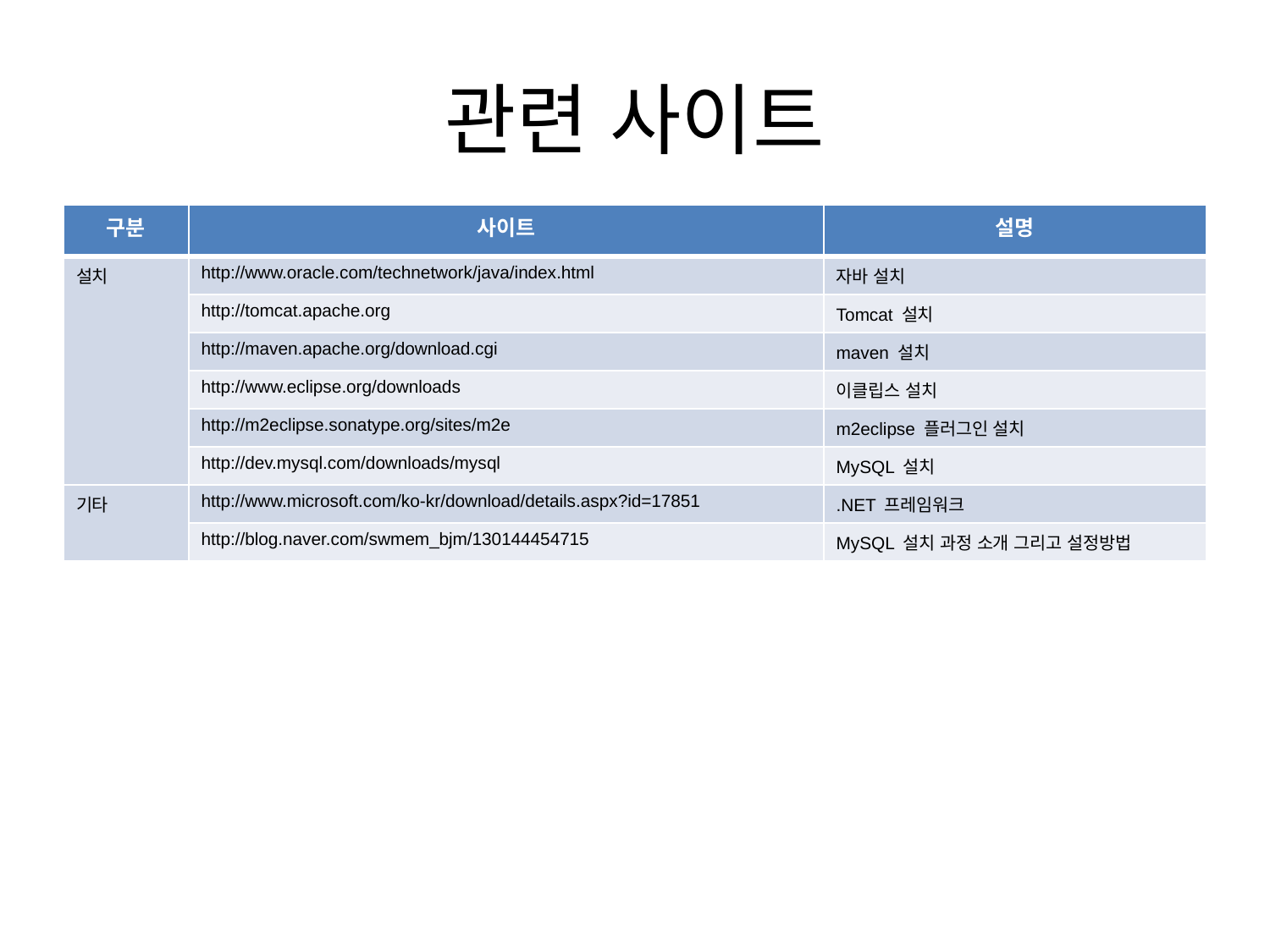

# 관련 사이트
| 구분 | 사이트 | 설명 |
| --- | --- | --- |
| 설치 | http://www.oracle.com/technetwork/java/index.html | 자바 설치 |
|  | http://tomcat.apache.org | Tomcat 설치 |
|  | http://maven.apache.org/download.cgi | maven 설치 |
|  | http://www.eclipse.org/downloads | 이클립스 설치 |
|  | http://m2eclipse.sonatype.org/sites/m2e | m2eclipse 플러그인 설치 |
|  | http://dev.mysql.com/downloads/mysql | MySQL 설치 |
| 기타 | http://www.microsoft.com/ko-kr/download/details.aspx?id=17851 | .NET 프레임워크 |
|  | http://blog.naver.com/swmem\_bjm/130144454715 | MySQL 설치 과정 소개 그리고 설정방법 |